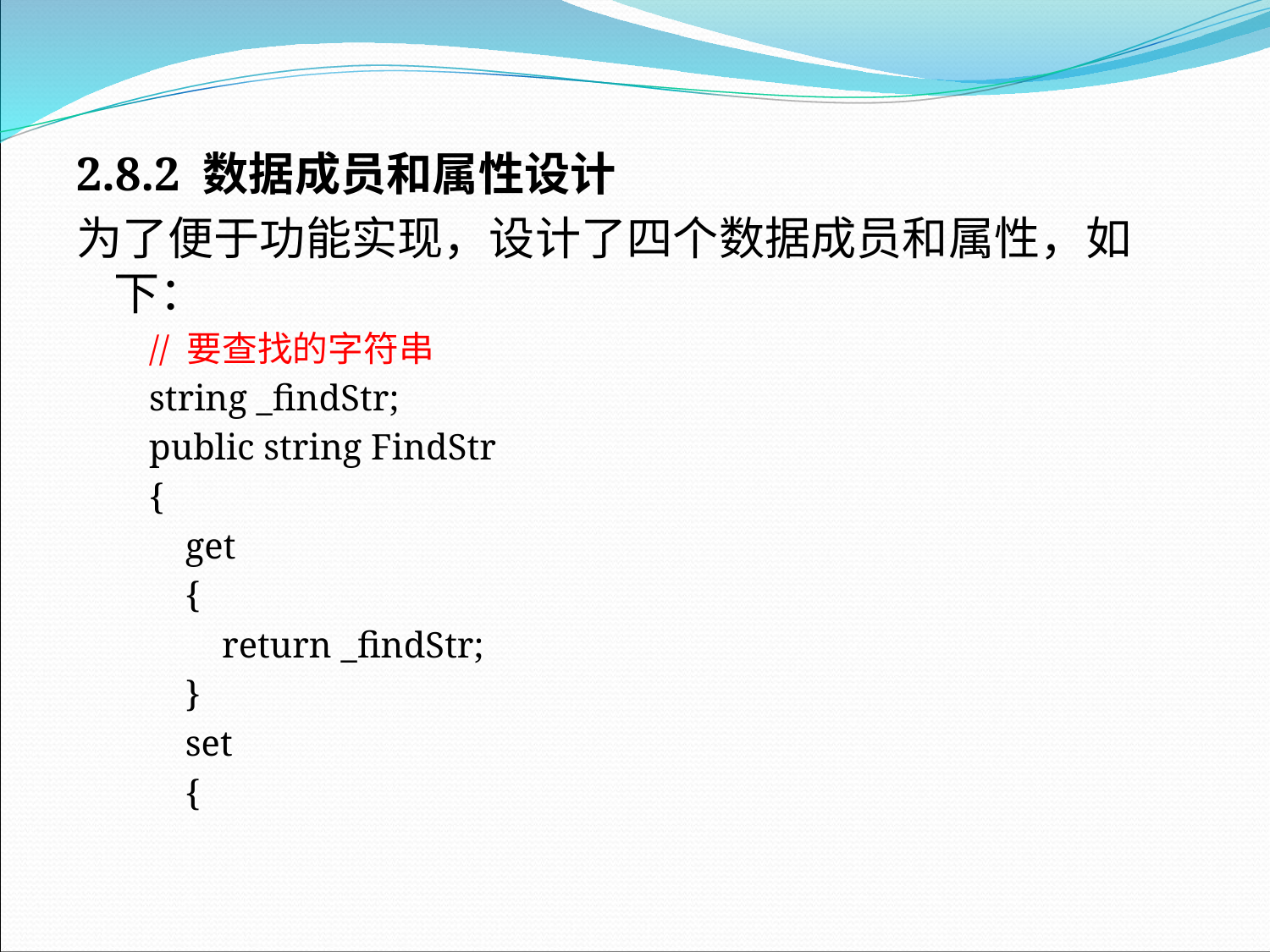

2.8.2 数据成员和属性设计
为了便于功能实现，设计了四个数据成员和属性，如下：
        // 要查找的字符串
        string _findStr;
        public string FindStr
        {
            get
            {
                return _findStr;
            }
            set
            {